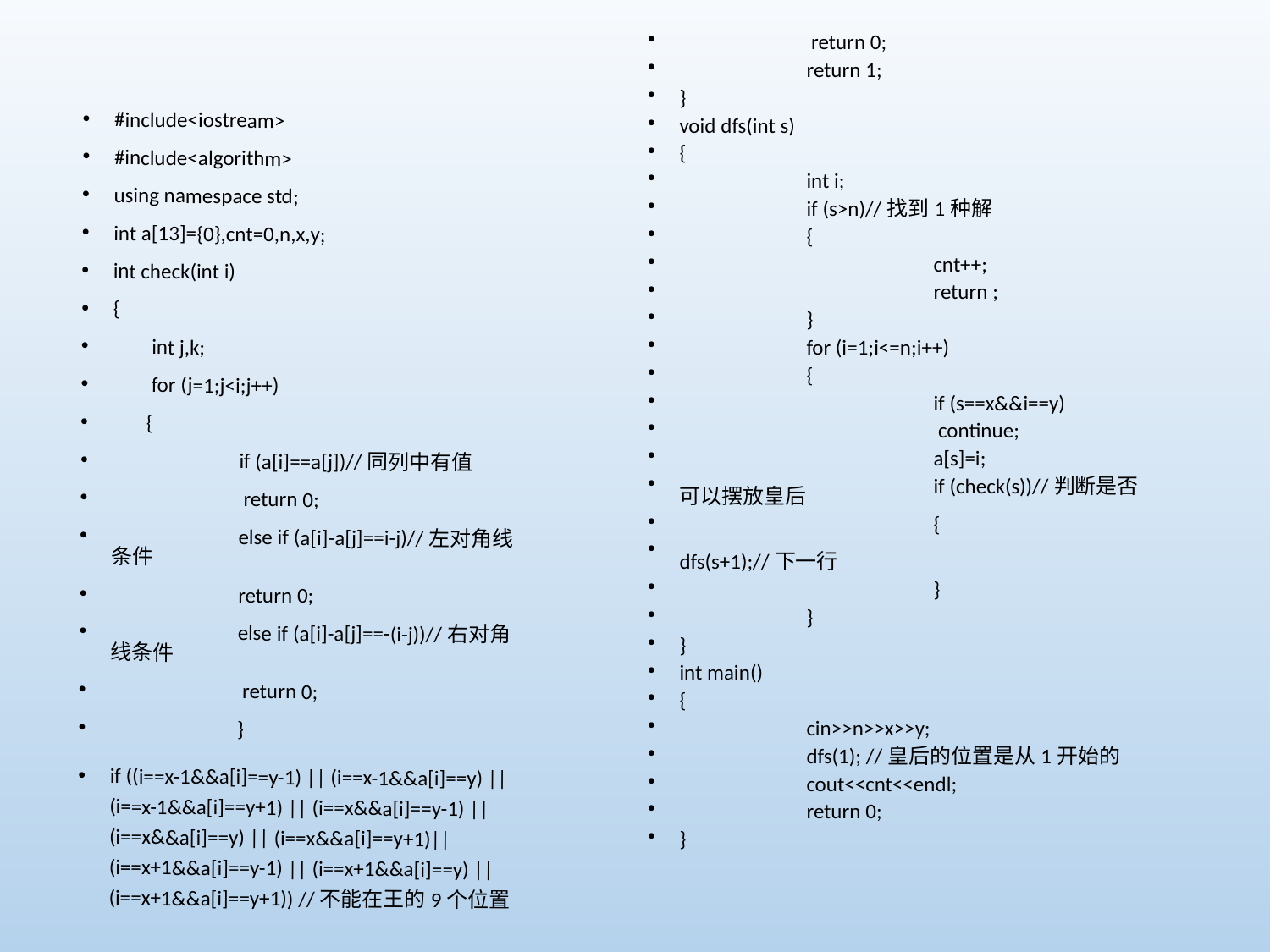

return 0;
	return 1;
}
void dfs(int s)
{
	int i;
	if (s>n)//找到1种解
	{
		cnt++;
		return ;
	}
	for (i=1;i<=n;i++)
	{
		if (s==x&&i==y)
		 continue;
		a[s]=i;
		if (check(s))//判断是否可以摆放皇后
		{
			dfs(s+1);//下一行
		}
	}
}
int main()
{
	cin>>n>>x>>y;
	dfs(1); //皇后的位置是从1开始的
	cout<<cnt<<endl;
	return 0;
}

# 执行代码
#include<iostream>
#include<algorithm>
using namespace std;
int a[13]={0},cnt=0,n,x,y;
int check(int i)
{
        int j,k;
        for (j=1;j<i;j++)
       {
	if (a[i]==a[j])//同列中有值
	 return 0;
	else if (a[i]-a[j]==i-j)//左对角线条件
	return 0;
	else if (a[i]-a[j]==-(i-j))//右对角线条件
	 return 0;
	}
if ((i==x-1&&a[i]==y-1) || (i==x-1&&a[i]==y) || (i==x-1&&a[i]==y+1) || (i==x&&a[i]==y-1) || (i==x&&a[i]==y) || (i==x&&a[i]==y+1)|| (i==x+1&&a[i]==y-1) || (i==x+1&&a[i]==y) || (i==x+1&&a[i]==y+1)) //不能在王的9个位置